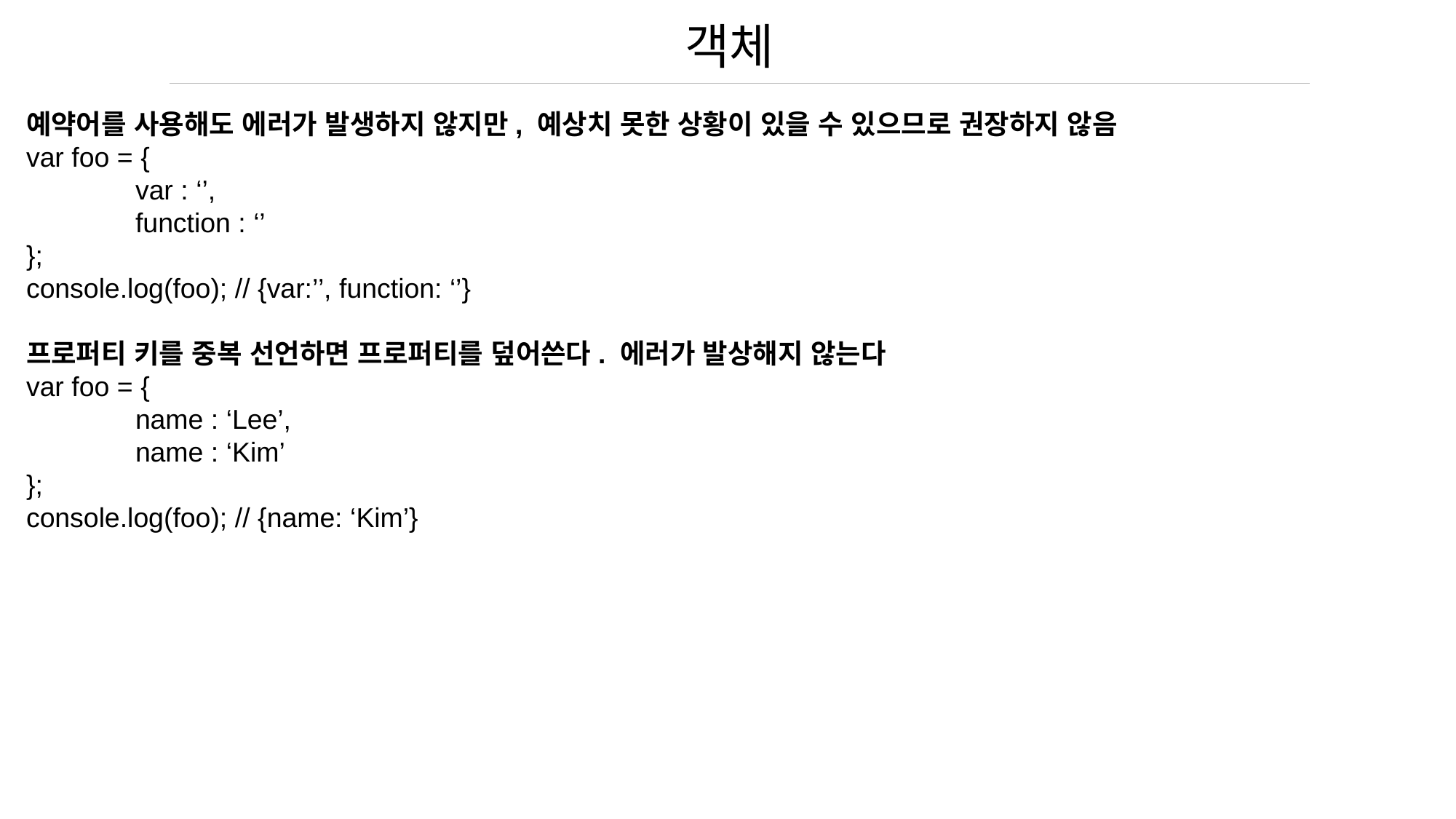

객체
예약어를 사용해도 에러가 발생하지 않지만, 예상치 못한 상황이 있을 수 있으므로 권장하지 않음
var foo = {
	var : ‘’,
	function : ‘’
};
console.log(foo); // {var:’’, function: ‘’}

프로퍼티 키를 중복 선언하면 프로퍼티를 덮어쓴다. 에러가 발상해지 않는다
var foo = {
	name : ‘Lee’,
	name : ‘Kim’
};
console.log(foo); // {name: ‘Kim’}